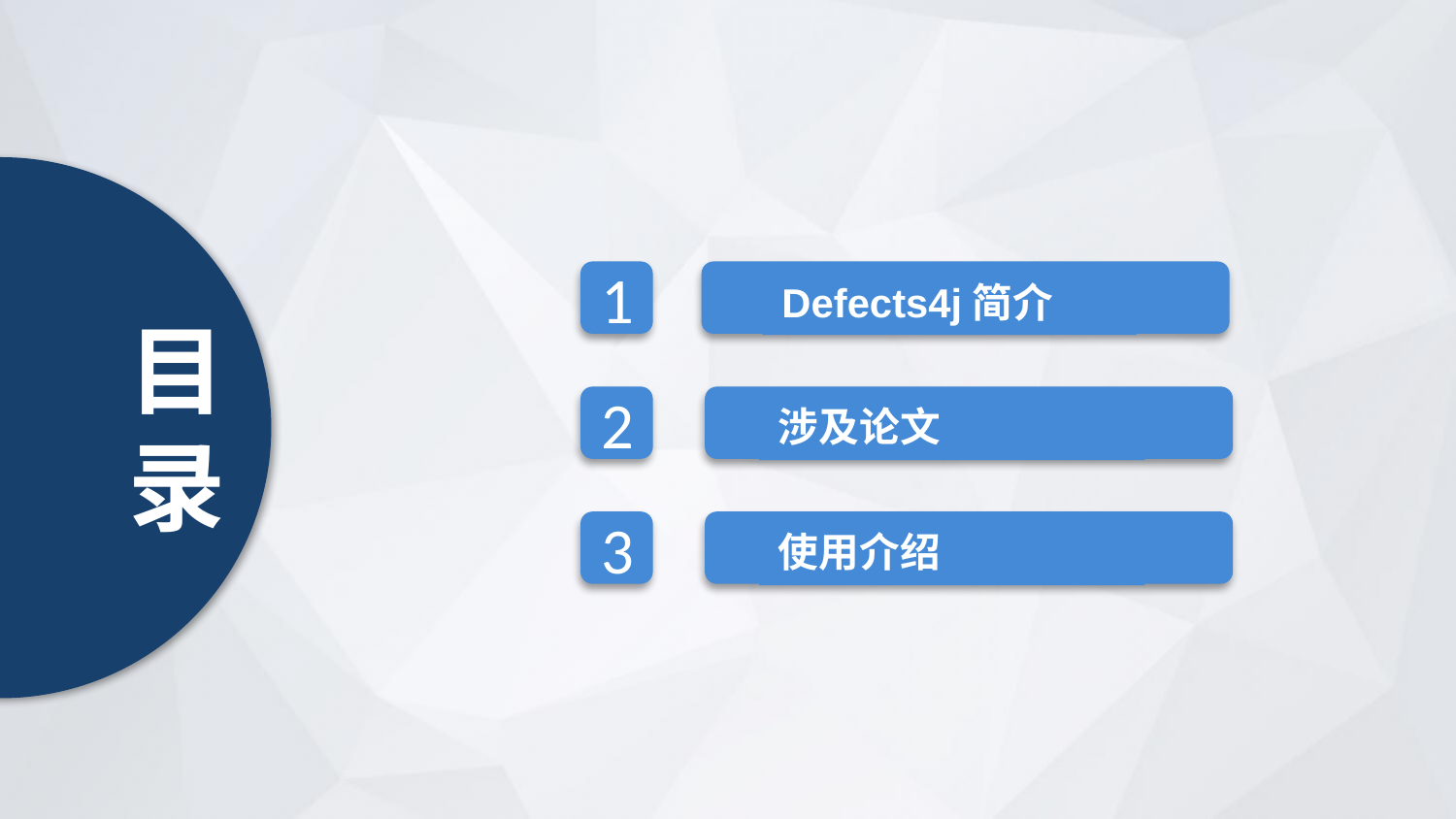

目
录
1

Defects4j简介
2

涉及论文
3

使用介绍